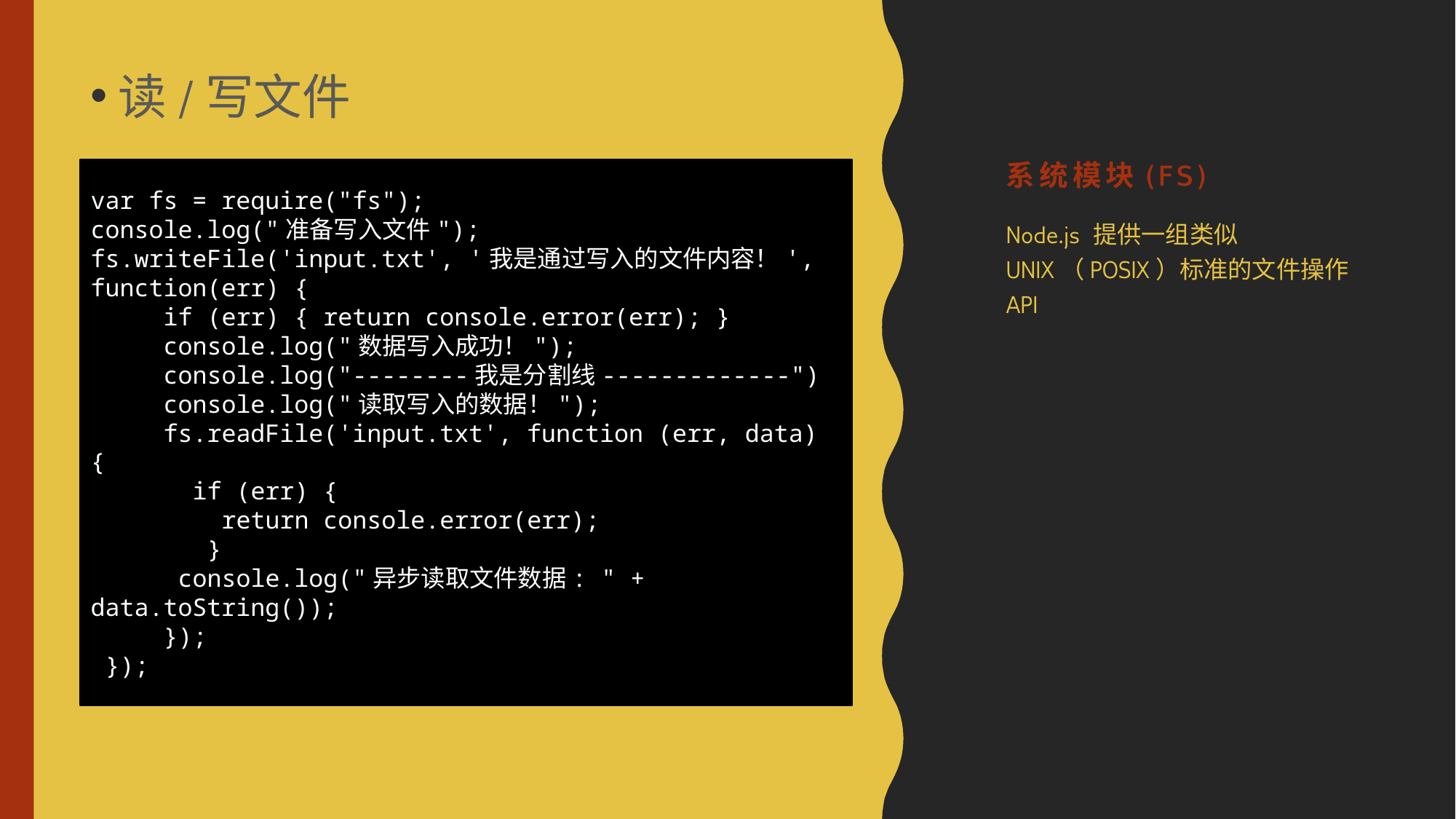

读/写文件

# 系统模块(fs)
var fs = require("fs");
console.log("准备写入文件");
fs.writeFile('input.txt', '我是通过写入的文件内容！', function(err) {
     if (err) { return console.error(err); }
     console.log("数据写入成功！");
     console.log("--------我是分割线-------------")
     console.log("读取写入的数据！");
     fs.readFile('input.txt', function (err, data) {
       if (err) {
         return console.error(err);
        }
      console.log("异步读取文件数据: " + data.toString());
     });
 });
Node.js 提供一组类似 UNIX（POSIX）标准的文件操作API